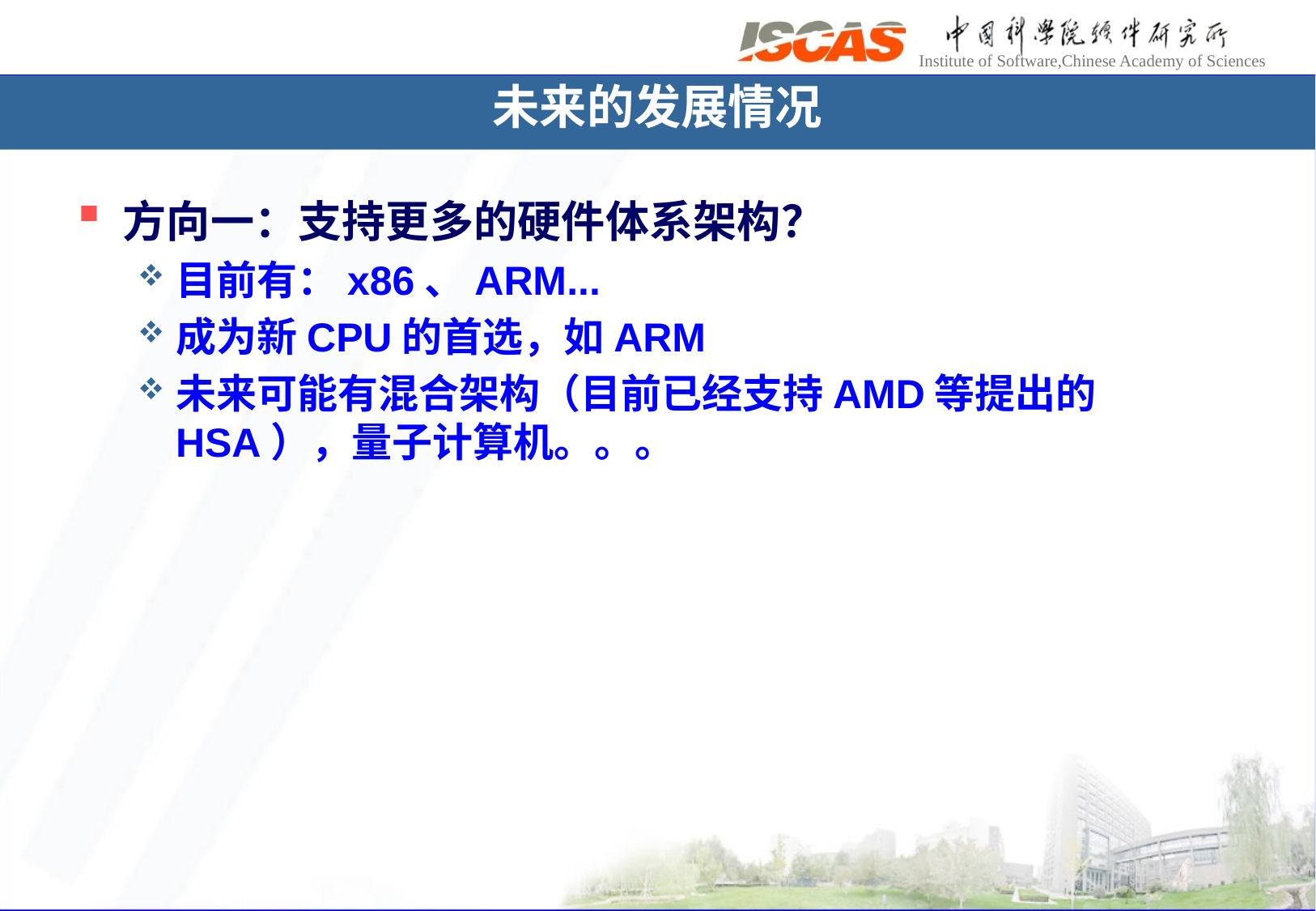

# 未来的发展情况
方向一：支持更多的硬件体系架构？
目前有：x86、ARM...
成为新CPU的首选，如ARM
未来可能有混合架构（目前已经支持AMD等提出的HSA），量子计算机。。。